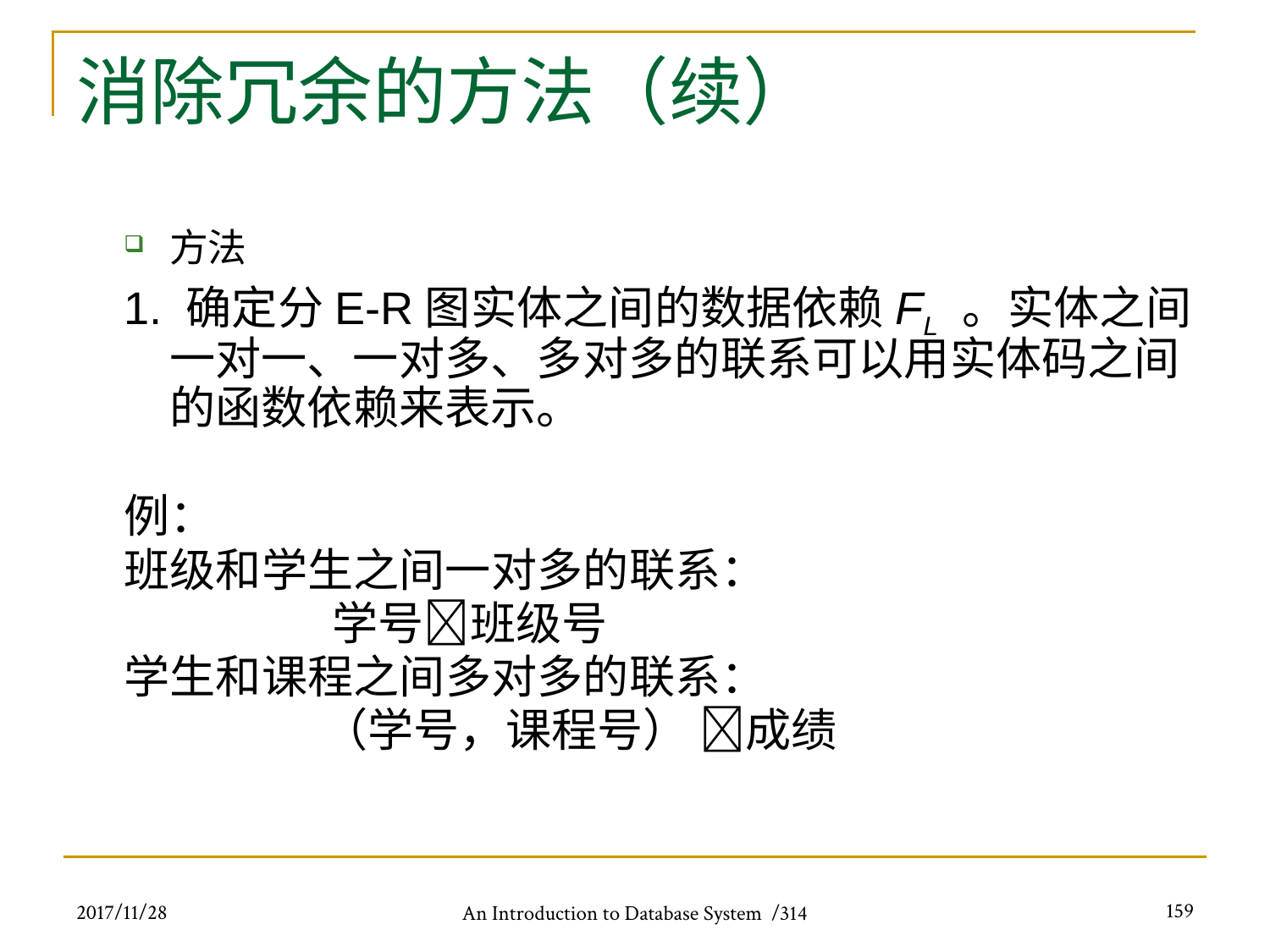

# 消除冗余的方法（续）
方法
1. 确定分E-R图实体之间的数据依赖FL 。实体之间一对一、一对多、多对多的联系可以用实体码之间的函数依赖来表示。

例：
班级和学生之间一对多的联系：
                   学号→班级号
学生和课程之间多对多的联系：
                  （学号，课程号） →成绩

2017/11/28
159
An Introduction to Database System  /314